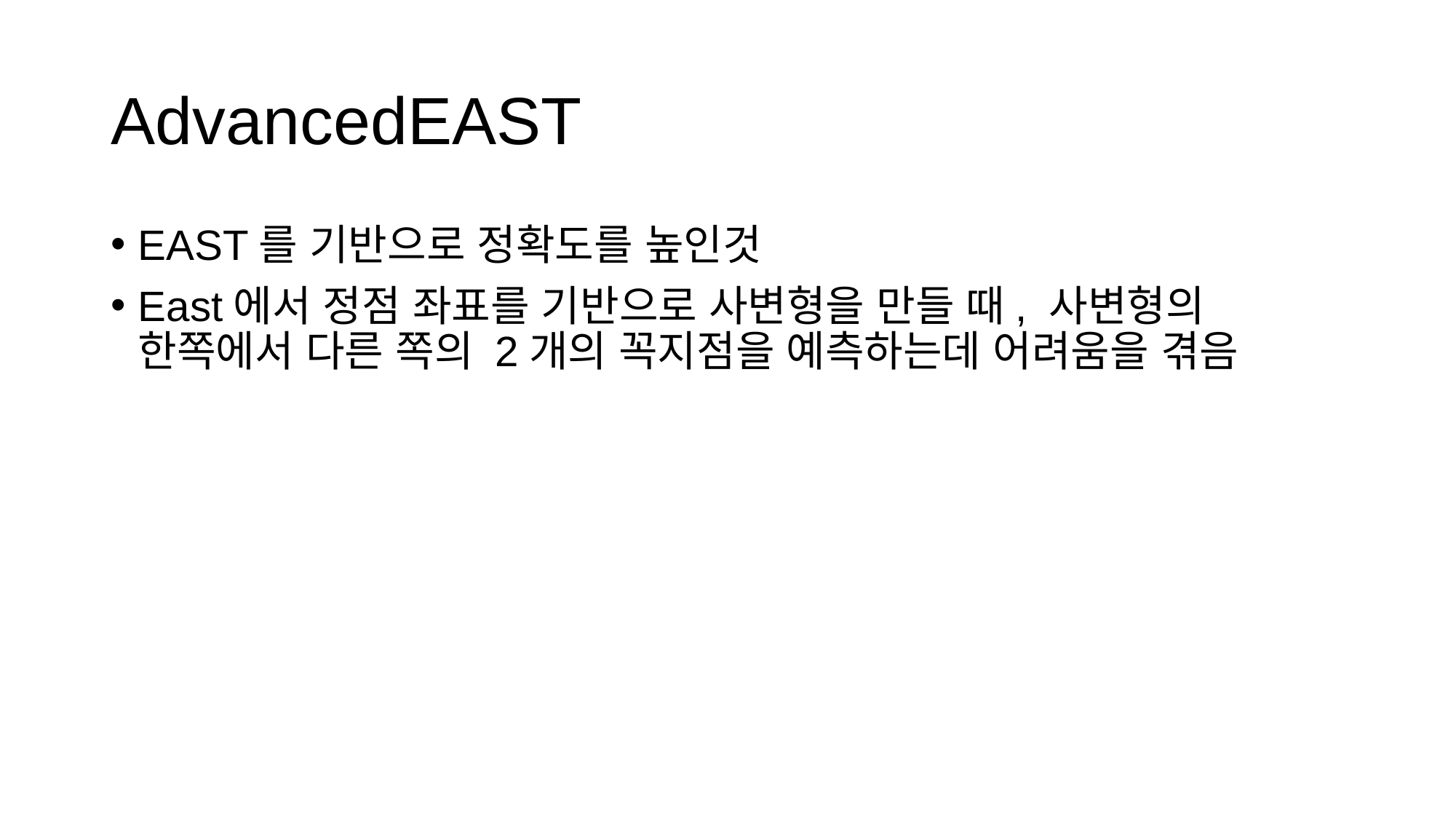

# AdvancedEAST
EAST를 기반으로 정확도를 높인것
East에서 정점 좌표를 기반으로 사변형을 만들 때, 사변형의 한쪽에서 다른 쪽의 2개의 꼭지점을 예측하는데 어려움을 겪음